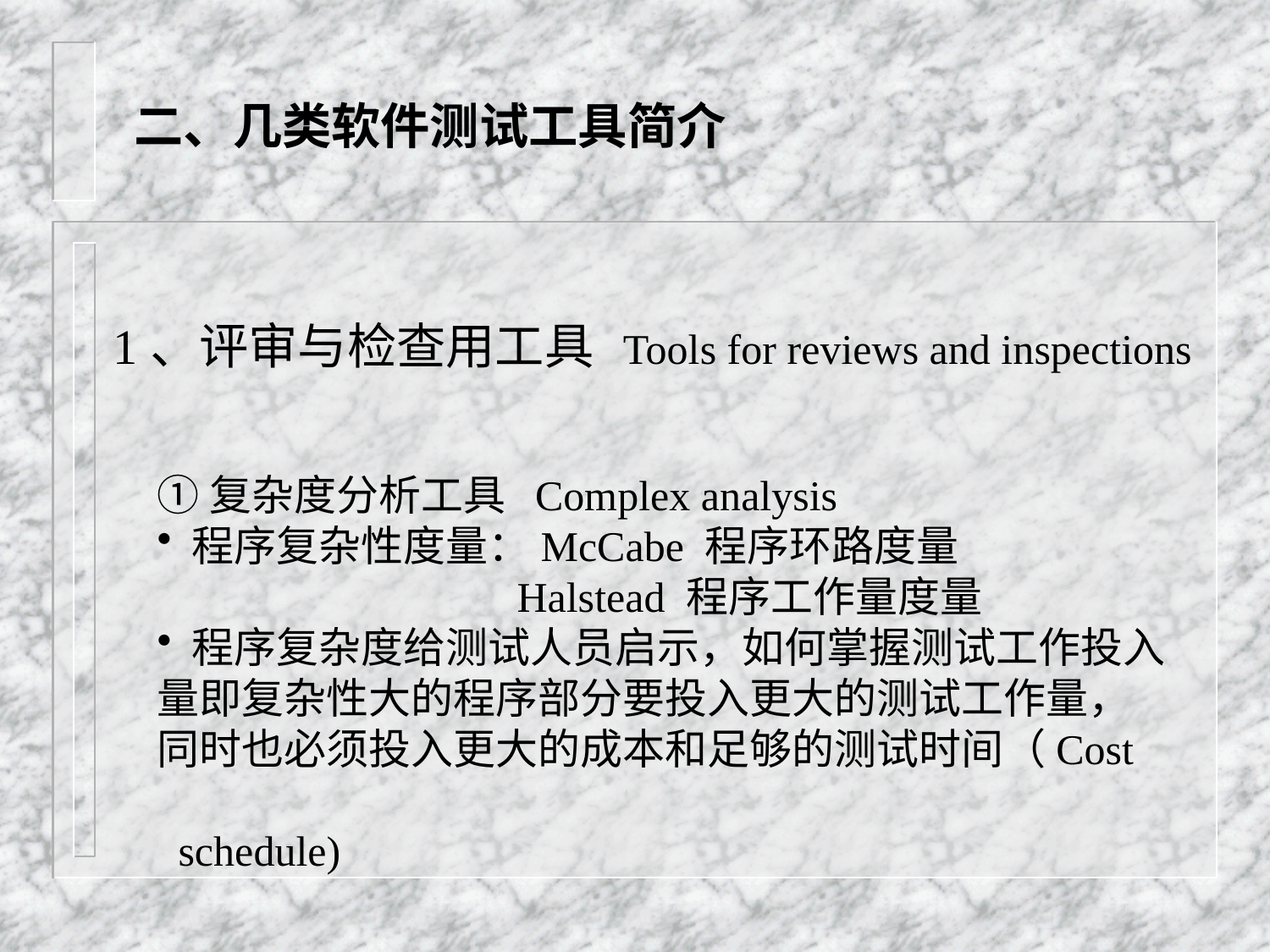

二、几类软件测试工具简介
1、评审与检查用工具  Tools for reviews and inspections
①复杂度分析工具  Complex analysis
 程序复杂性度量：McCabe 程序环路度量
                                  Halstead 程序工作量度量
 程序复杂度给测试人员启示，如何掌握测试工作投入量即复杂性大的程序部分要投入更大的测试工作量，同时也必须投入更大的成本和足够的测试时间（Cost
  schedule)